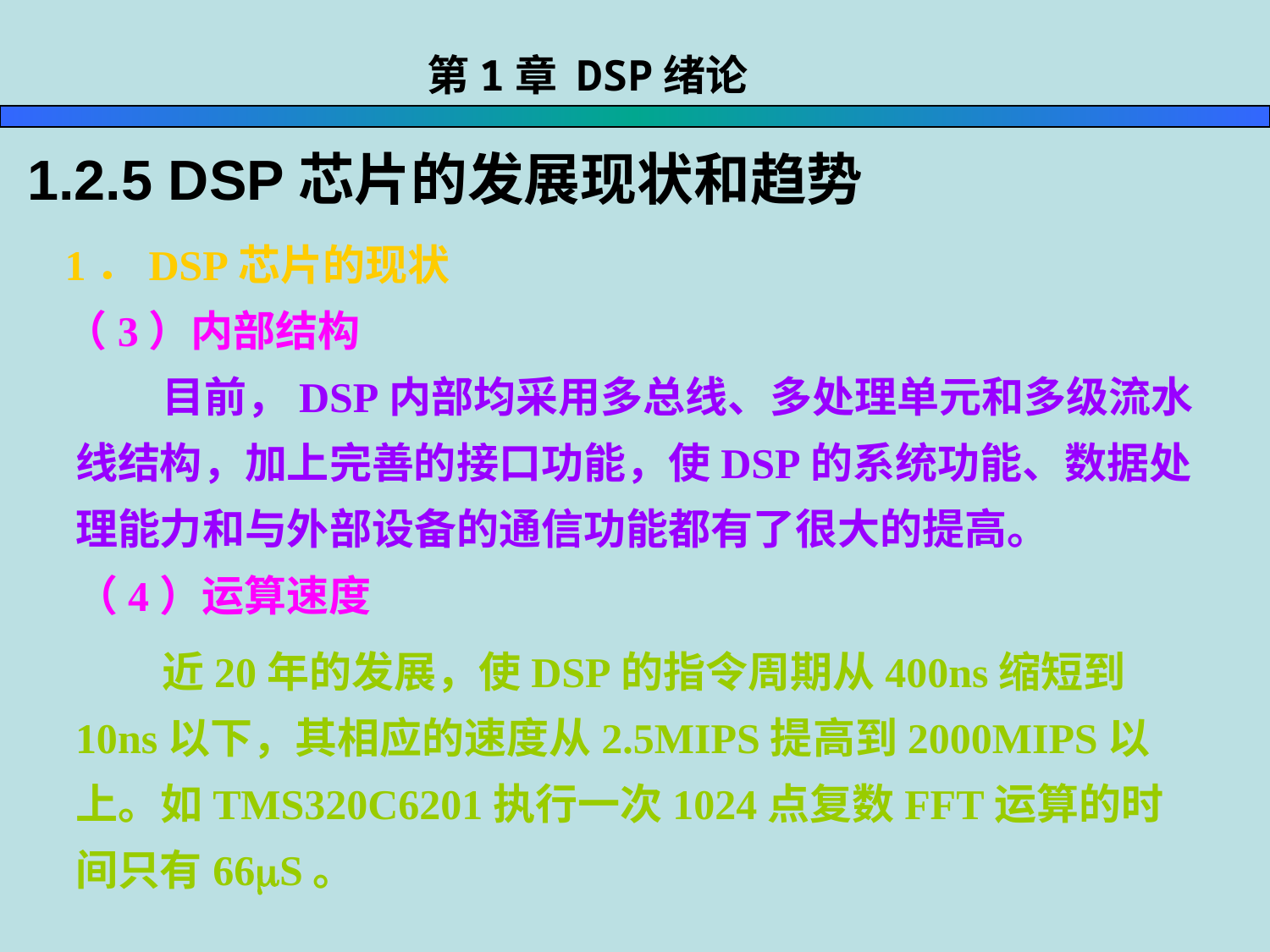

第1章 DSP绪论

1.2.5 DSP芯片的发展现状和趋势
1．DSP芯片的现状
（3）内部结构
        目前，DSP内部均采用多总线、多处理单元和多级流水线结构，加上完善的接口功能，使DSP的系统功能、数据处理能力和与外部设备的通信功能都有了很大的提高。
（4）运算速度
        近20年的发展，使DSP的指令周期从400ns缩短到10ns以下，其相应的速度从2.5MIPS提高到2000MIPS以上。如TMS320C6201执行一次1024点复数FFT运算的时间只有66μS。
29